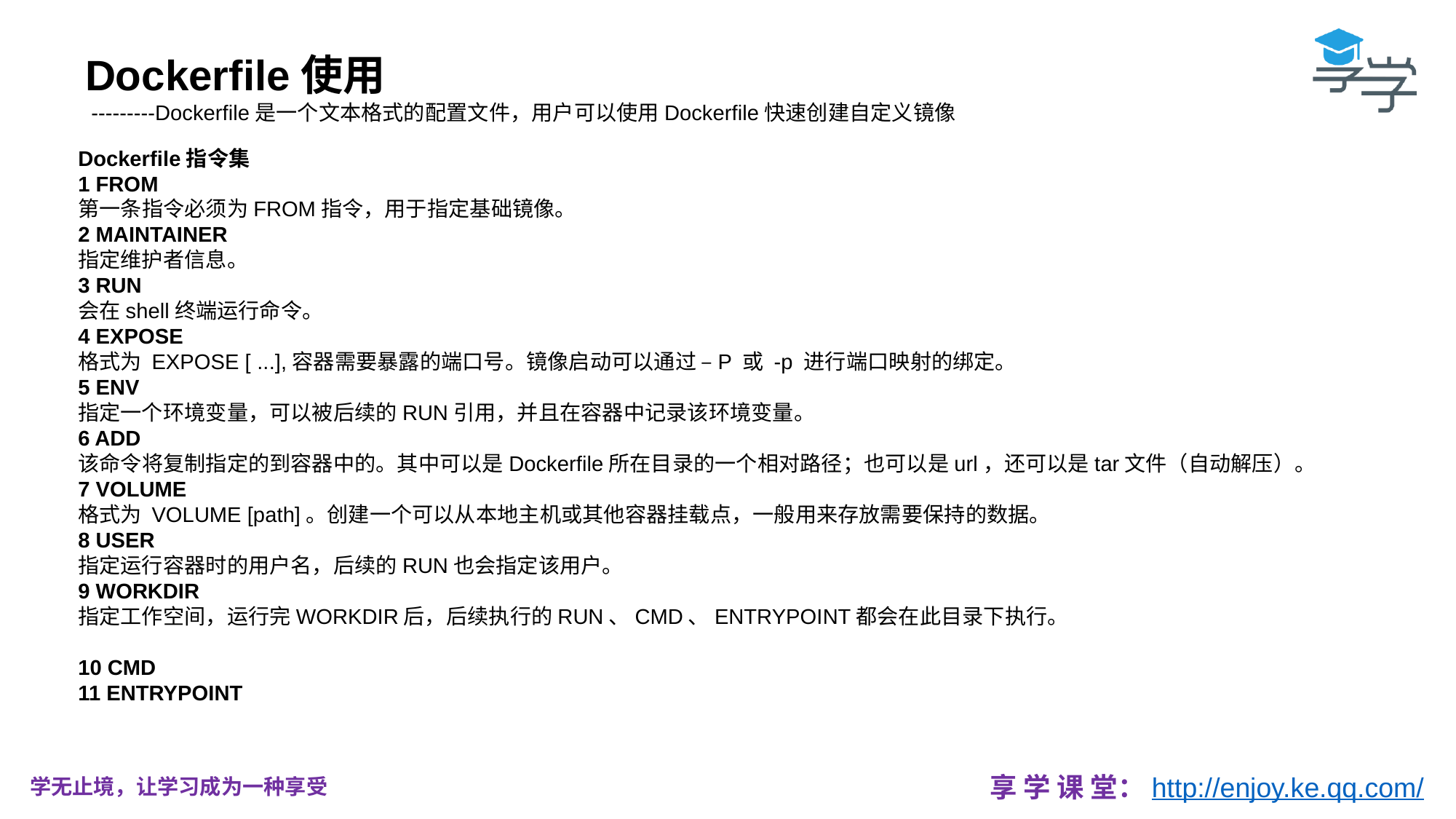

Dockerfile使用
 ---------Dockerfile是一个文本格式的配置文件，用户可以使用Dockerfile快速创建自定义镜像
Dockerfile指令集
1 FROM
第一条指令必须为FROM指令，用于指定基础镜像。
2 MAINTAINER
指定维护者信息。
3 RUN
会在shell终端运行命令。
4 EXPOSE
格式为 EXPOSE [ ...],容器需要暴露的端口号。镜像启动可以通过 –P 或 -p 进行端口映射的绑定。
5 ENV
指定一个环境变量，可以被后续的RUN引用，并且在容器中记录该环境变量。
6 ADD
该命令将复制指定的到容器中的。其中可以是Dockerfile所在目录的一个相对路径；也可以是url，还可以是tar文件（自动解压）。
7 VOLUME
格式为 VOLUME [path]。创建一个可以从本地主机或其他容器挂载点，一般用来存放需要保持的数据。
8 USER
指定运行容器时的用户名，后续的RUN也会指定该用户。
9 WORKDIR
指定工作空间，运行完WORKDIR后，后续执行的RUN、CMD、ENTRYPOINT都会在此目录下执行。

10 CMD
11 ENTRYPOINT